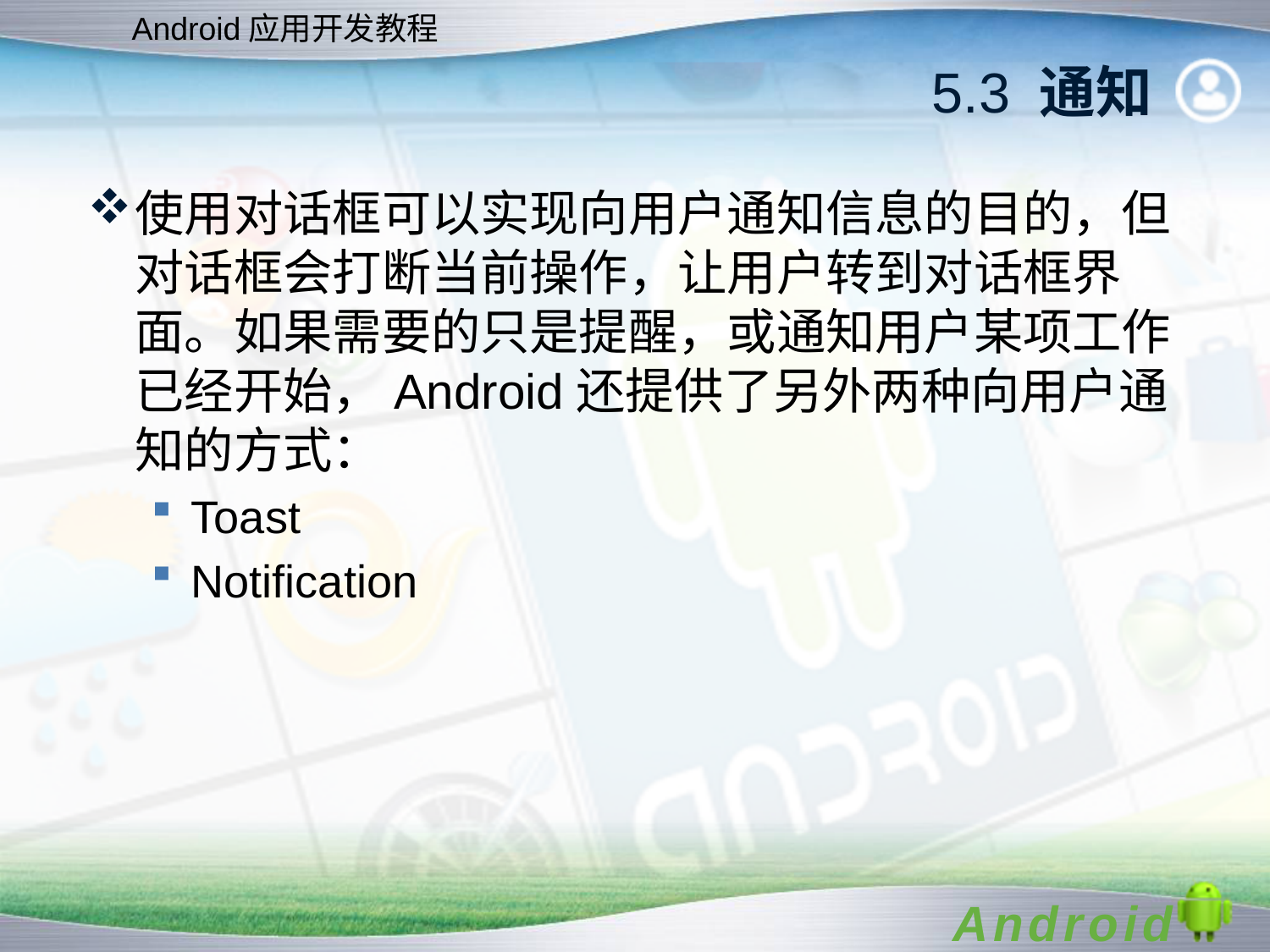

# 5.3 通知
使用对话框可以实现向用户通知信息的目的，但对话框会打断当前操作，让用户转到对话框界面。如果需要的只是提醒，或通知用户某项工作已经开始，Android还提供了另外两种向用户通知的方式：
Toast
Notification